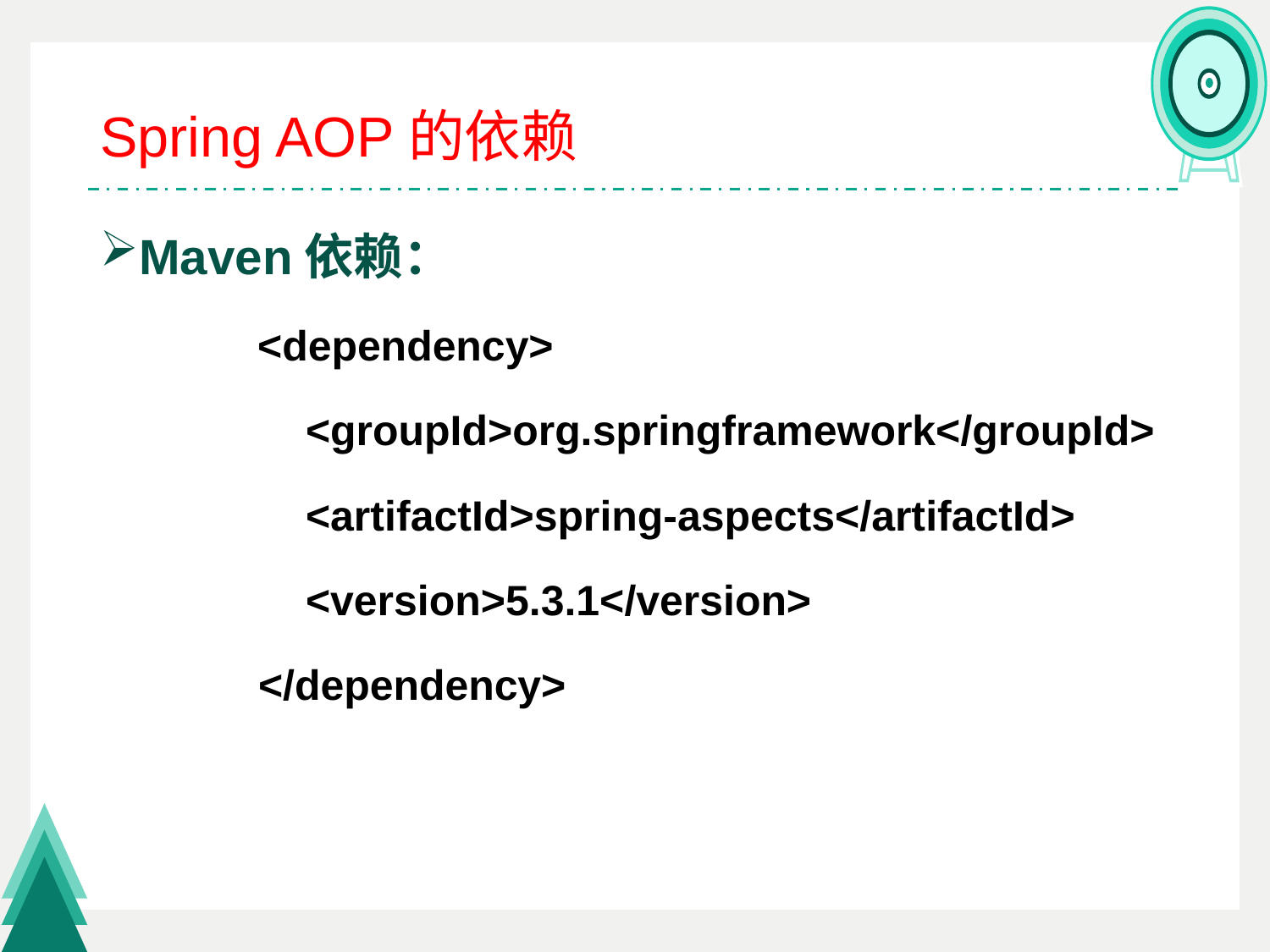

# Spring AOP的依赖
Maven依赖：
<dependency>
            <groupId>org.springframework</groupId>
            <artifactId>spring-aspects</artifactId>
            <version>5.3.1</version>
        </dependency>